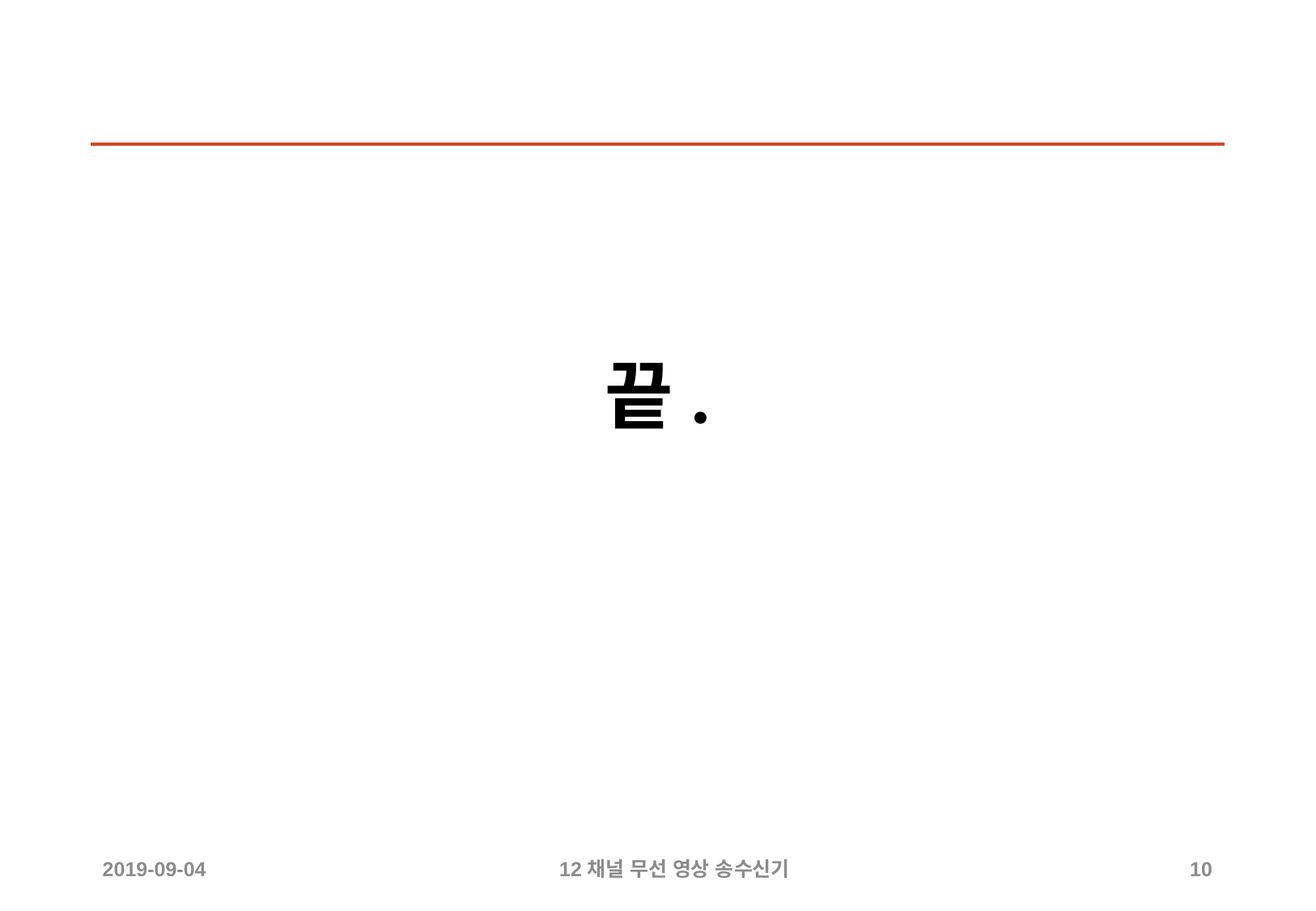

# 끝.
2019-09-04
12채널 무선 영상 송수신기
10